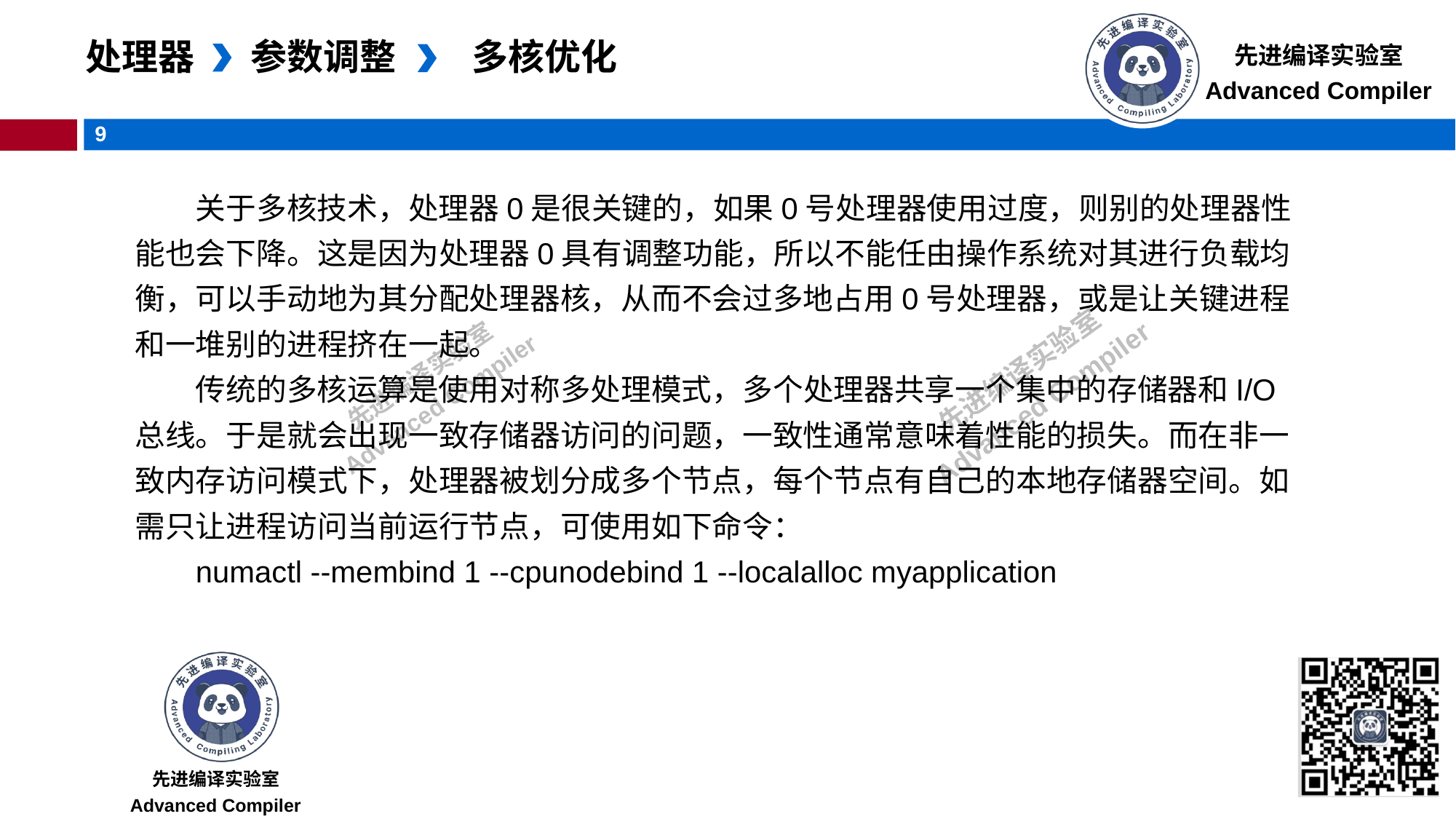

处理器
参数调整
多核优化

关于多核技术，处理器0是很关键的，如果0号处理器使用过度，则别的处理器性能也会下降。这是因为处理器0具有调整功能，所以不能任由操作系统对其进行负载均衡，可以手动地为其分配处理器核，从而不会过多地占用0号处理器，或是让关键进程和一堆别的进程挤在一起。
传统的多核运算是使用对称多处理模式，多个处理器共享一个集中的存储器和I/O总线。于是就会出现一致存储器访问的问题，一致性通常意味着性能的损失。而在非一致内存访问模式下，处理器被划分成多个节点，每个节点有自己的本地存储器空间。如需只让进程访问当前运行节点，可使用如下命令：
numactl --membind 1 --cpunodebind 1 --localalloc myapplication